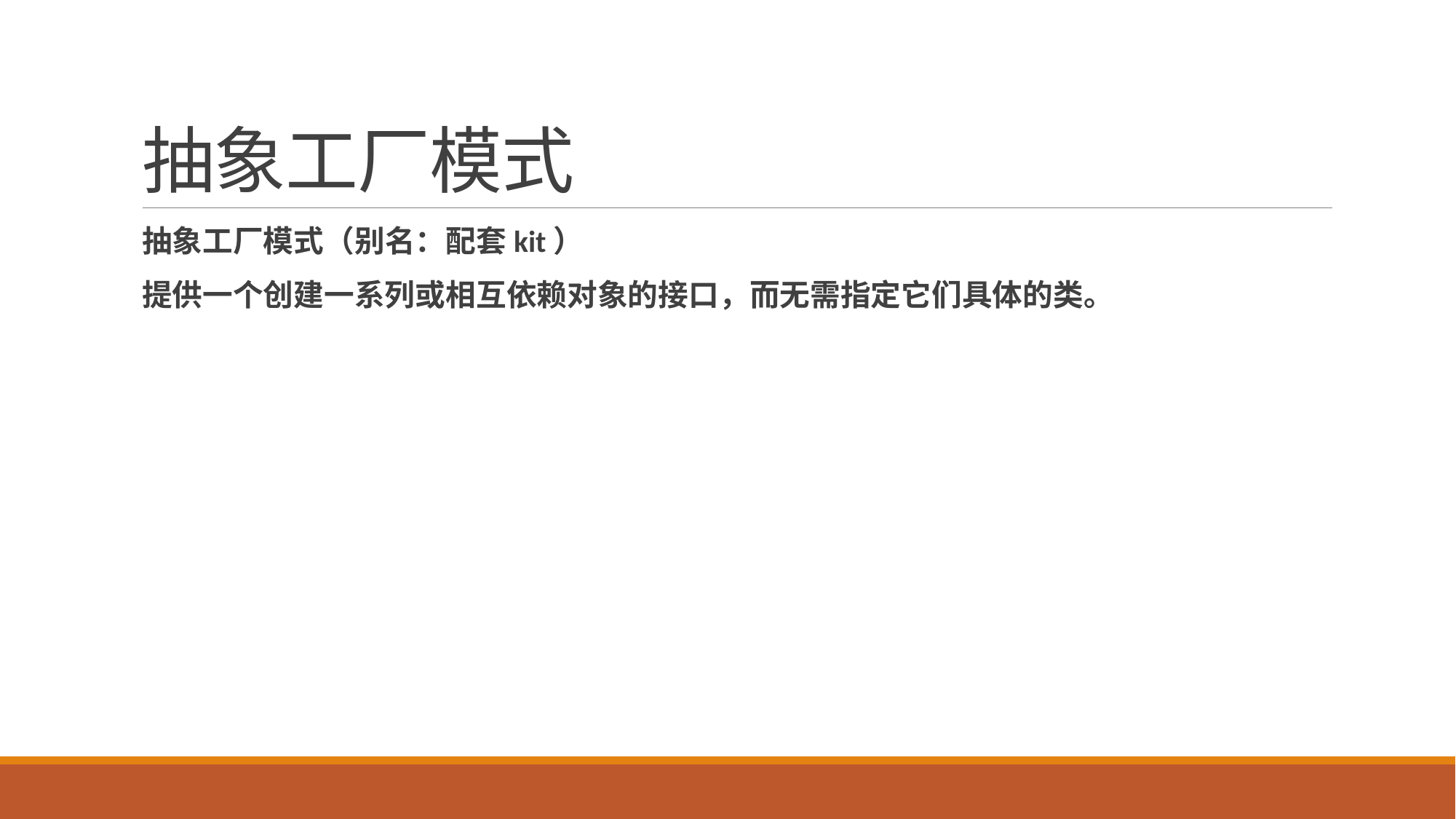

# 抽象工厂模式
抽象工厂模式（别名：配套kit）
提供一个创建一系列或相互依赖对象的接口，而无需指定它们具体的类。